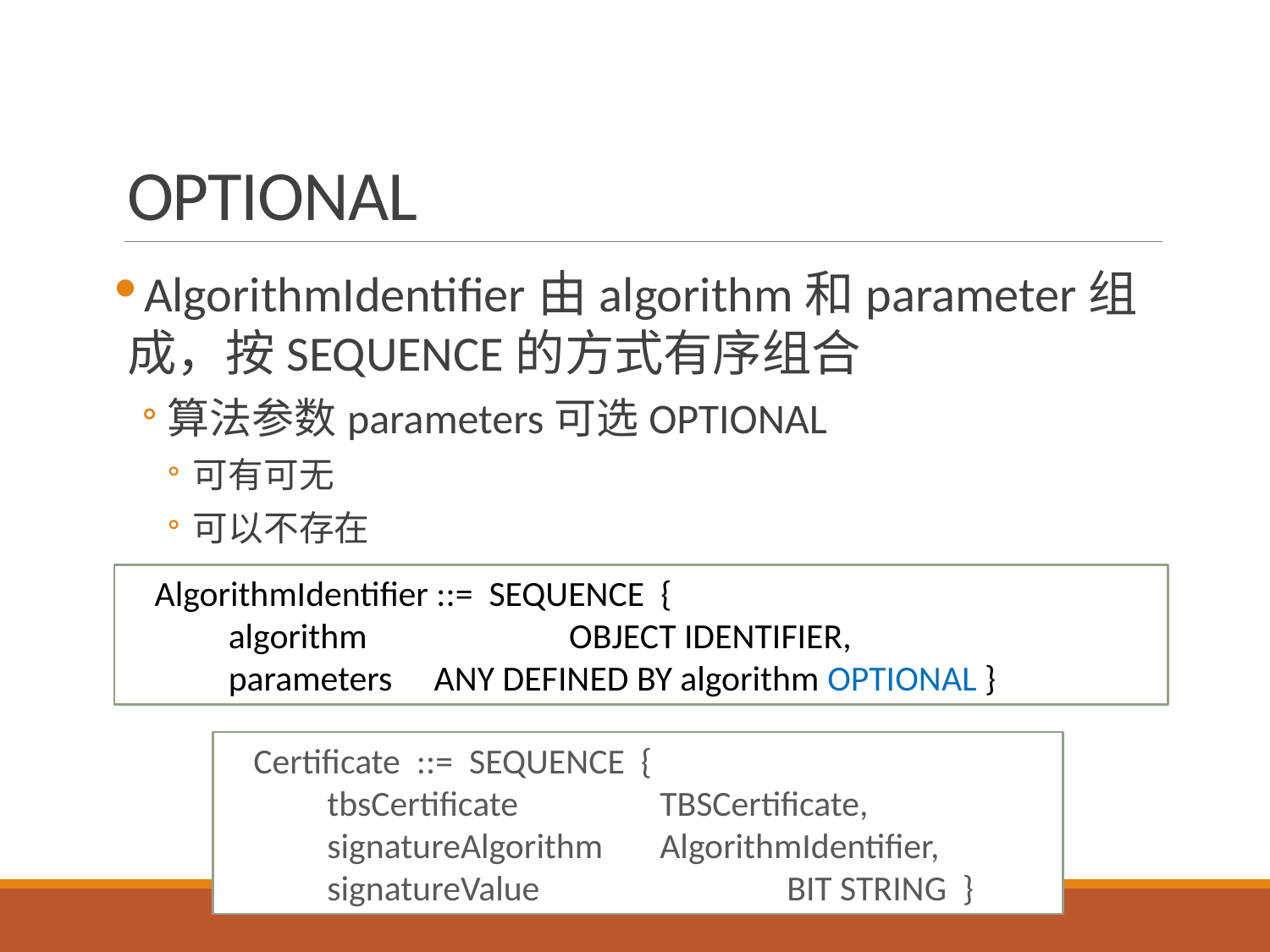

# OPTIONAL
AlgorithmIdentifier由algorithm和parameter组成，按SEQUENCE的方式有序组合
算法参数parameters可选OPTIONAL
可有可无
可以不存在
AlgorithmIdentifier ::=  SEQUENCE  {
      algorithm		 OBJECT IDENTIFIER,
      parameters  	ANY DEFINED BY algorithm OPTIONAL }
Certificate  ::=  SEQUENCE  {
      tbsCertificate		TBSCertificate,
      signatureAlgorithm  	AlgorithmIdentifier,
      signatureValue       		BIT STRING  }
16